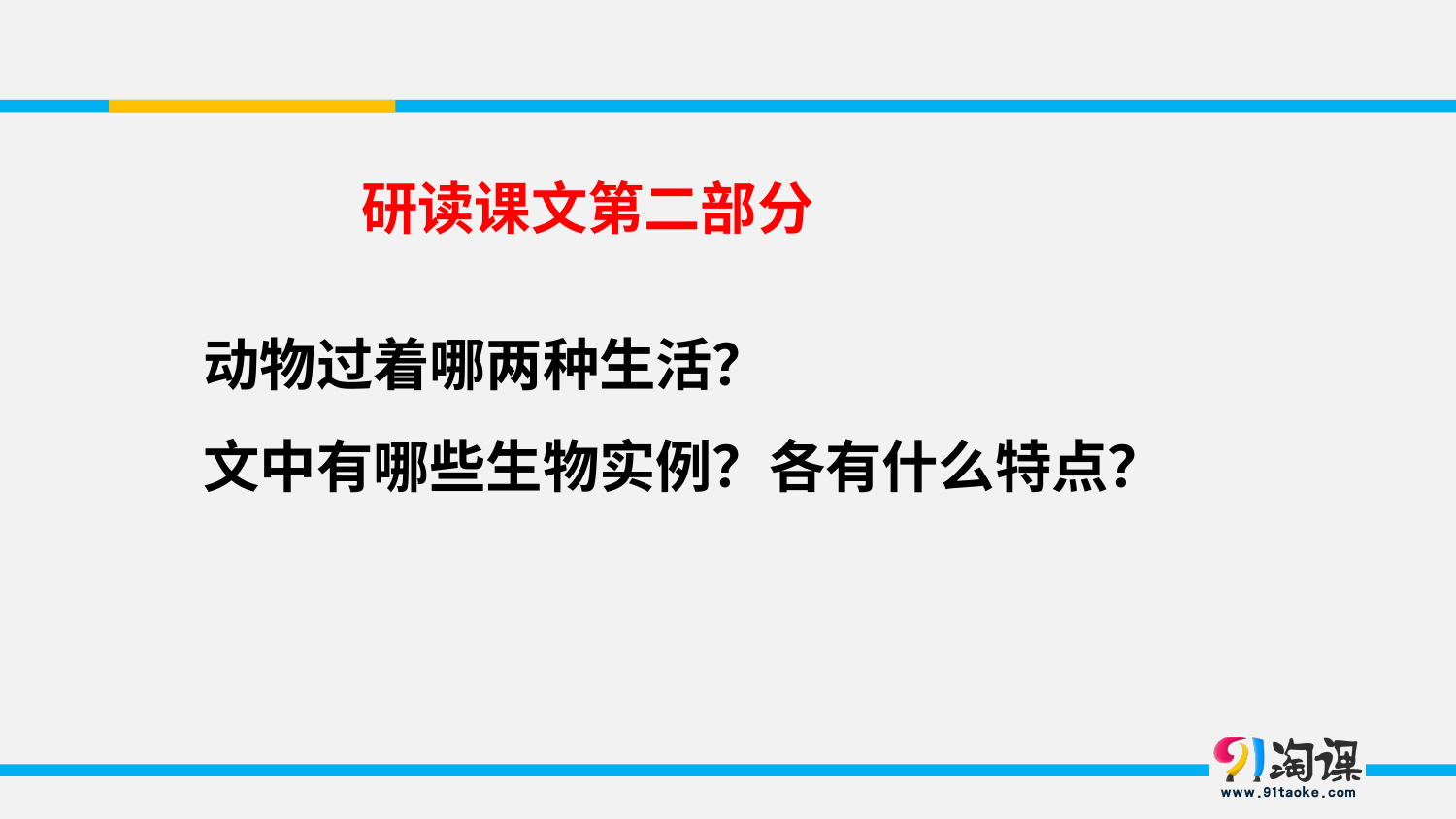

研读课文第二部分
动物过着哪两种生活？
文中有哪些生物实例？各有什么特点？